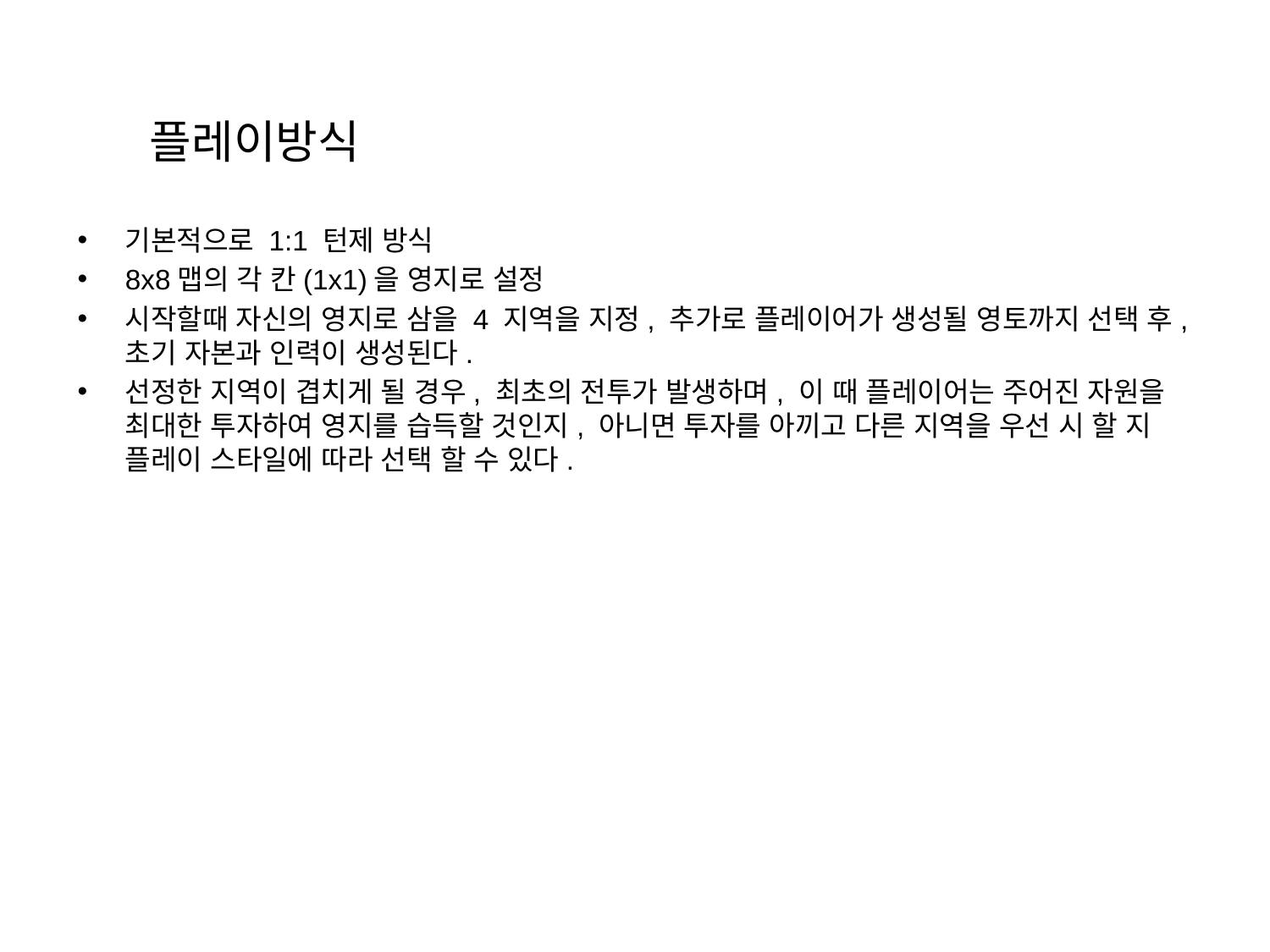

# 플레이방식
기본적으로 1:1 턴제 방식
8x8맵의 각 칸(1x1)을 영지로 설정
시작할때 자신의 영지로 삼을 4 지역을 지정, 추가로 플레이어가 생성될 영토까지 선택 후, 초기 자본과 인력이 생성된다.
선정한 지역이 겹치게 될 경우, 최초의 전투가 발생하며, 이 때 플레이어는 주어진 자원을 최대한 투자하여 영지를 습득할 것인지, 아니면 투자를 아끼고 다른 지역을 우선 시 할 지 플레이 스타일에 따라 선택 할 수 있다.